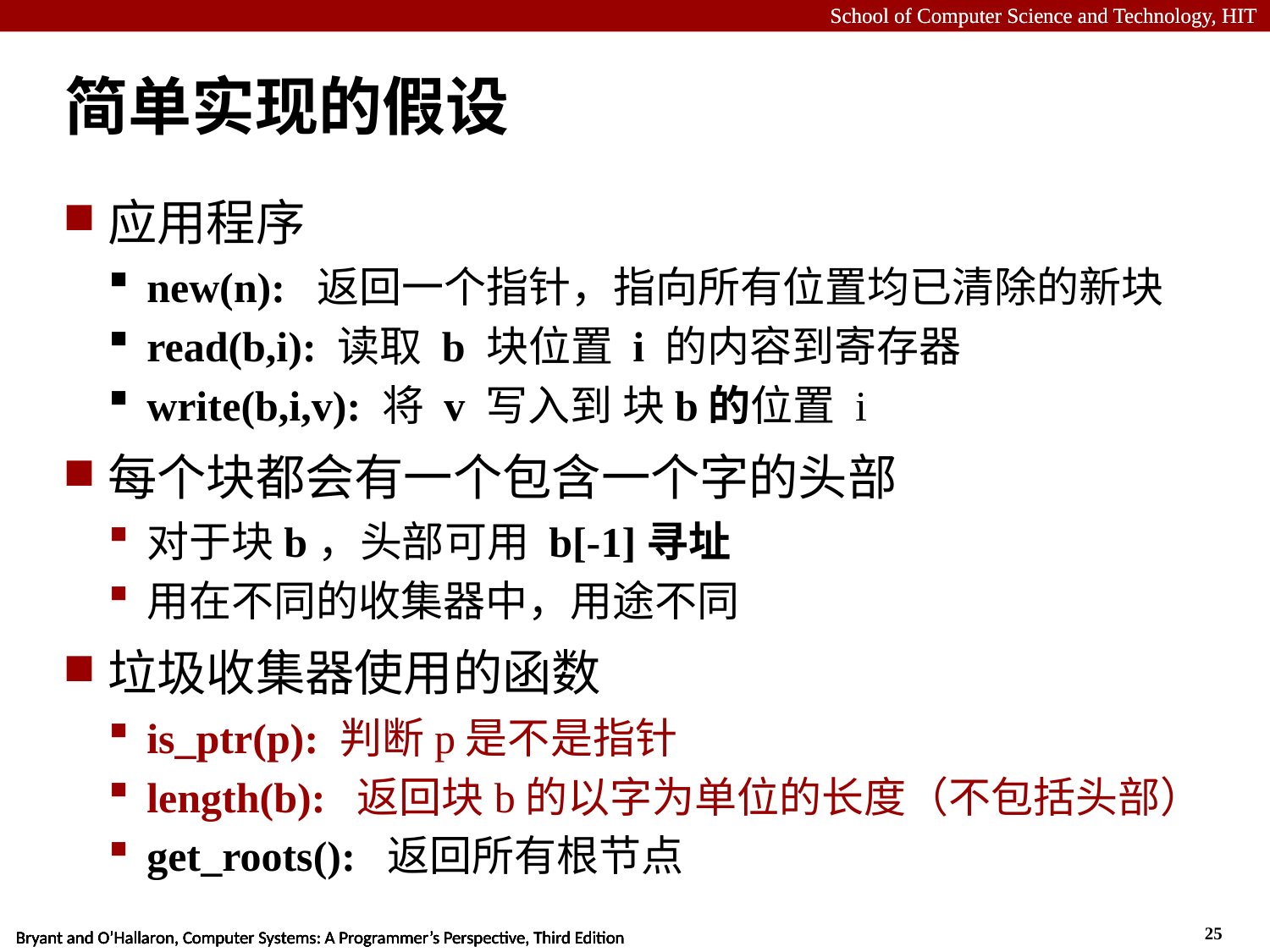

# 简单实现的假设
应用程序
new(n):  返回一个指针，指向所有位置均已清除的新块
read(b,i): 读取 b 块位置 i 的内容到寄存器
write(b,i,v): 将 v 写入到 块b的位置 i
每个块都会有一个包含一个字的头部
对于块b，头部可用 b[-1]寻址
用在不同的收集器中，用途不同
垃圾收集器使用的函数
is_ptr(p): 判断p是不是指针
length(b):  返回块b的以字为单位的长度（不包括头部）
get_roots():  返回所有根节点